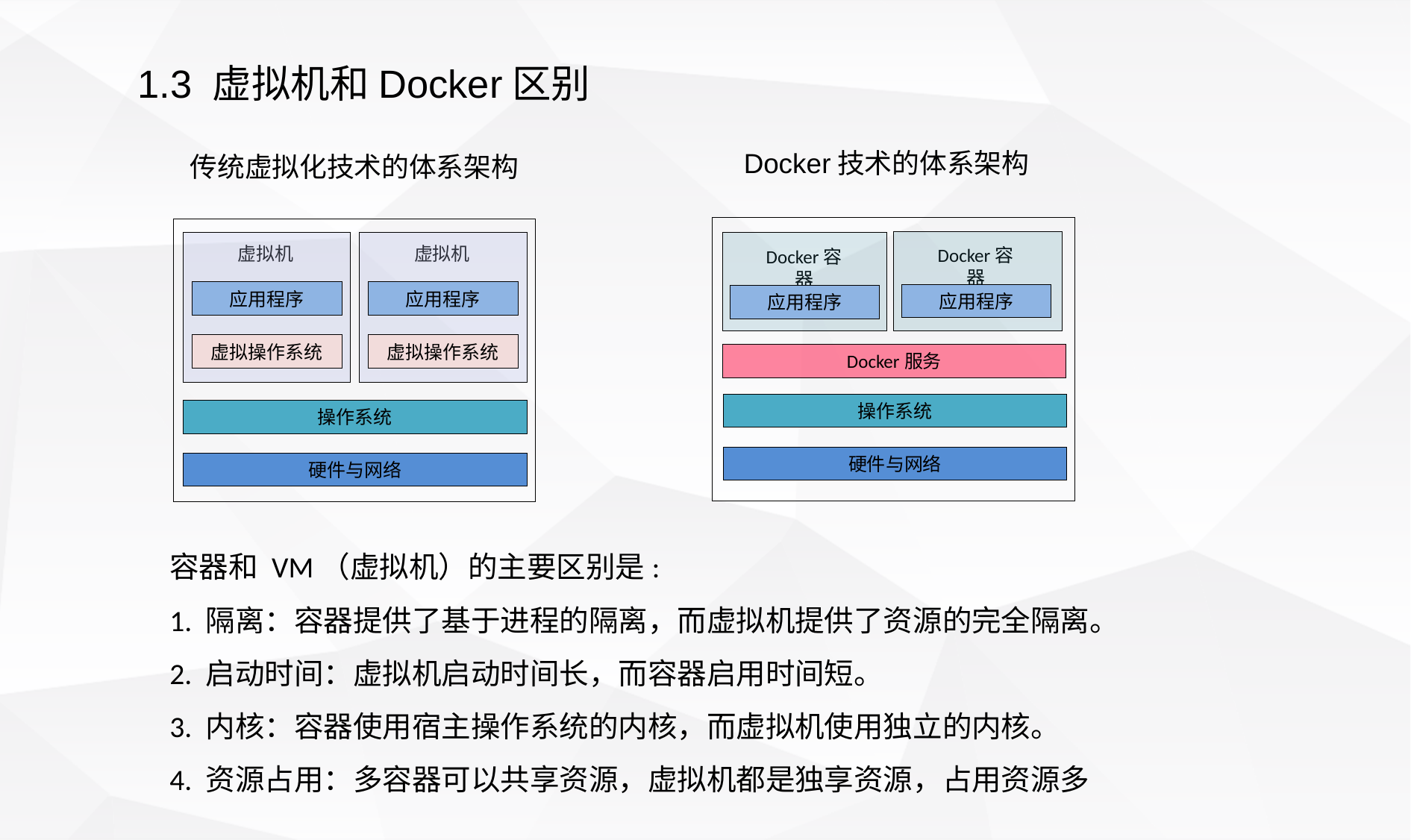

1.3 虚拟机和Docker区别
Docker技术的体系架构
传统虚拟化技术的体系架构

Docker容器
Docker容器
应用程序
应用程序
Docker服务
操作系统
硬件与网络

虚拟机
虚拟机
应用程序
应用程序
虚拟操作系统
虚拟操作系统
操作系统
硬件与网络
容器和 VM（虚拟机）的主要区别是:
1. 隔离：容器提供了基于进程的隔离，而虚拟机提供了资源的完全隔离。
2. 启动时间：虚拟机启动时间长，而容器启用时间短。
3. 内核：容器使用宿主操作系统的内核，而虚拟机使用独立的内核。
4. 资源占用：多容器可以共享资源，虚拟机都是独享资源，占用资源多